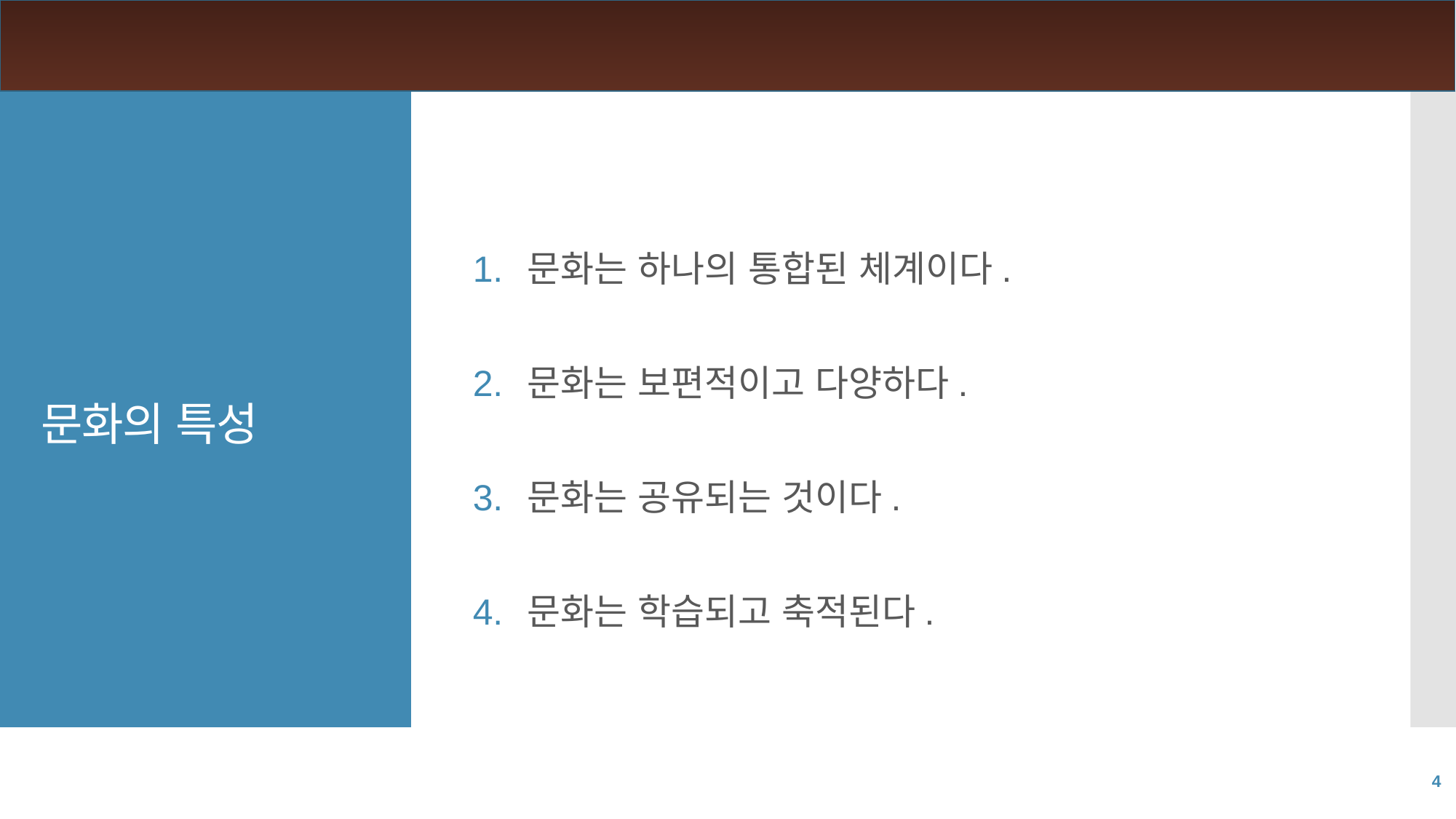

문화는 하나의 통합된 체계이다.

문화는 보편적이고 다양하다.

문화는 공유되는 것이다.

문화는 학습되고 축적된다.
# 문화의 특성
4